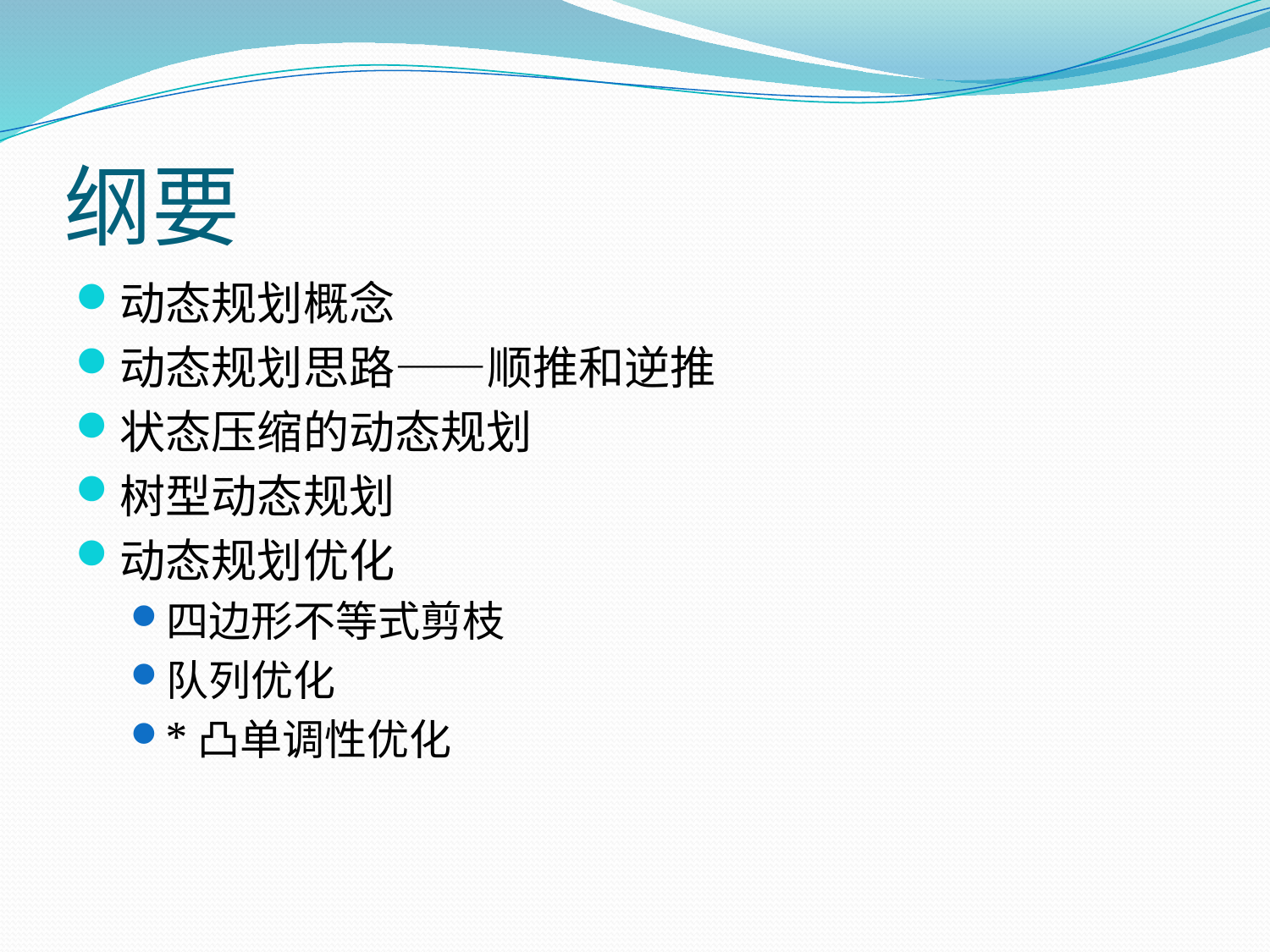

# 纲要
动态规划概念
动态规划思路——顺推和逆推
状态压缩的动态规划
树型动态规划
动态规划优化
四边形不等式剪枝
队列优化
*凸单调性优化